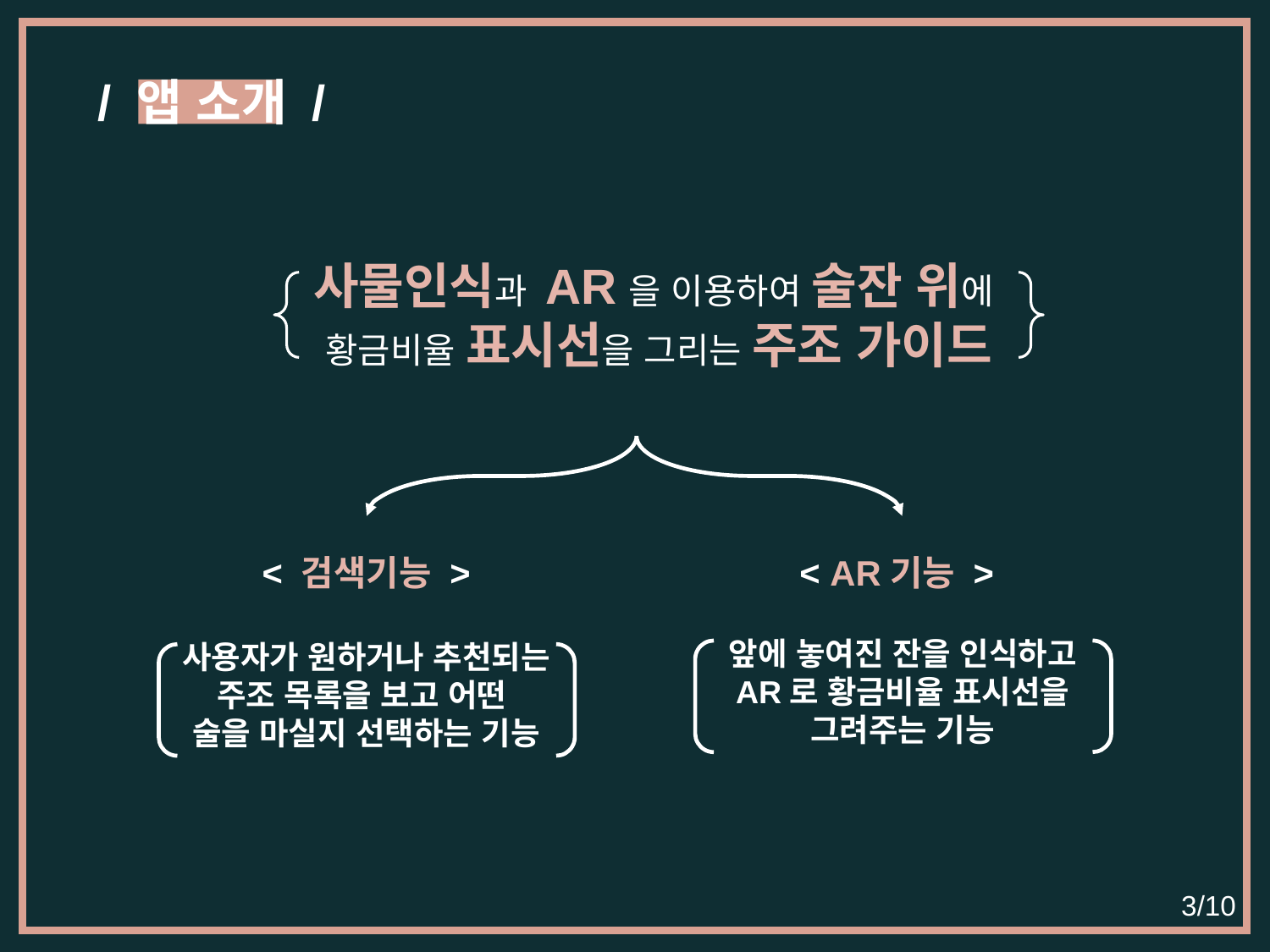

/ 앱 소개 /

사물인식과 AR을 이용하여 술잔 위에
황금비율 표시선을 그리는 주조 가이드

< 검색기능 >
< AR기능 >
앞에 놓여진 잔을 인식하고
AR로 황금비율 표시선을
그려주는 기능

사용자가 원하거나 추천되는
주조 목록을 보고 어떤
술을 마실지 선택하는 기능

3/10